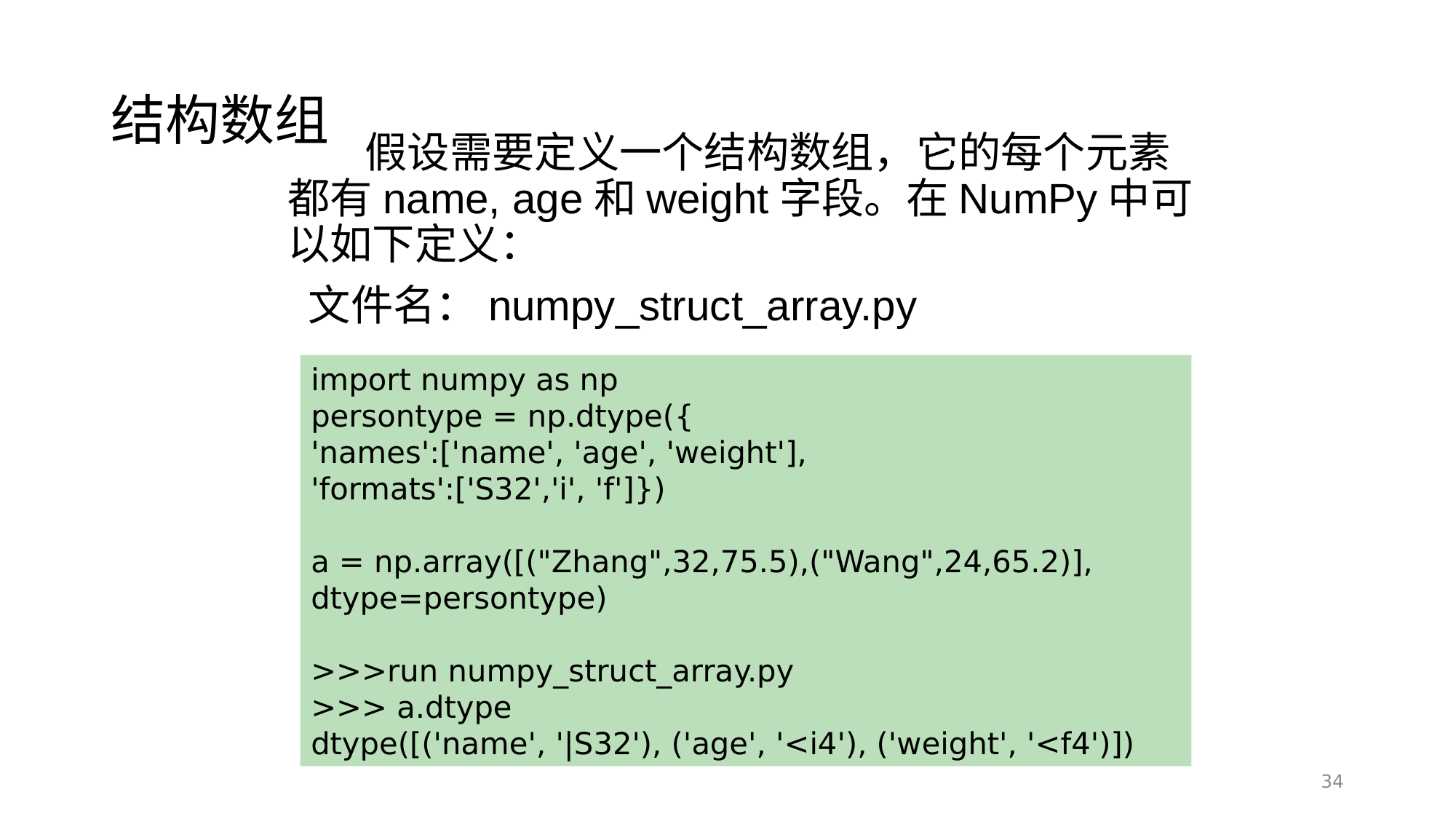

# 结构数组
          假设需要定义一个结构数组，它的每个元素都有name, age和weight字段。在NumPy中可以如下定义：
    文件名：numpy_struct_array.py
import numpy as np
persontype = np.dtype({
'names':['name', 'age', 'weight'],
'formats':['S32','i', 'f']})

a = np.array([("Zhang",32,75.5),("Wang",24,65.2)],
dtype=persontype)

>>>run numpy_struct_array.py
>>> a.dtype
dtype([('name', '|S32'), ('age', '<i4'), ('weight', '<f4')])
34